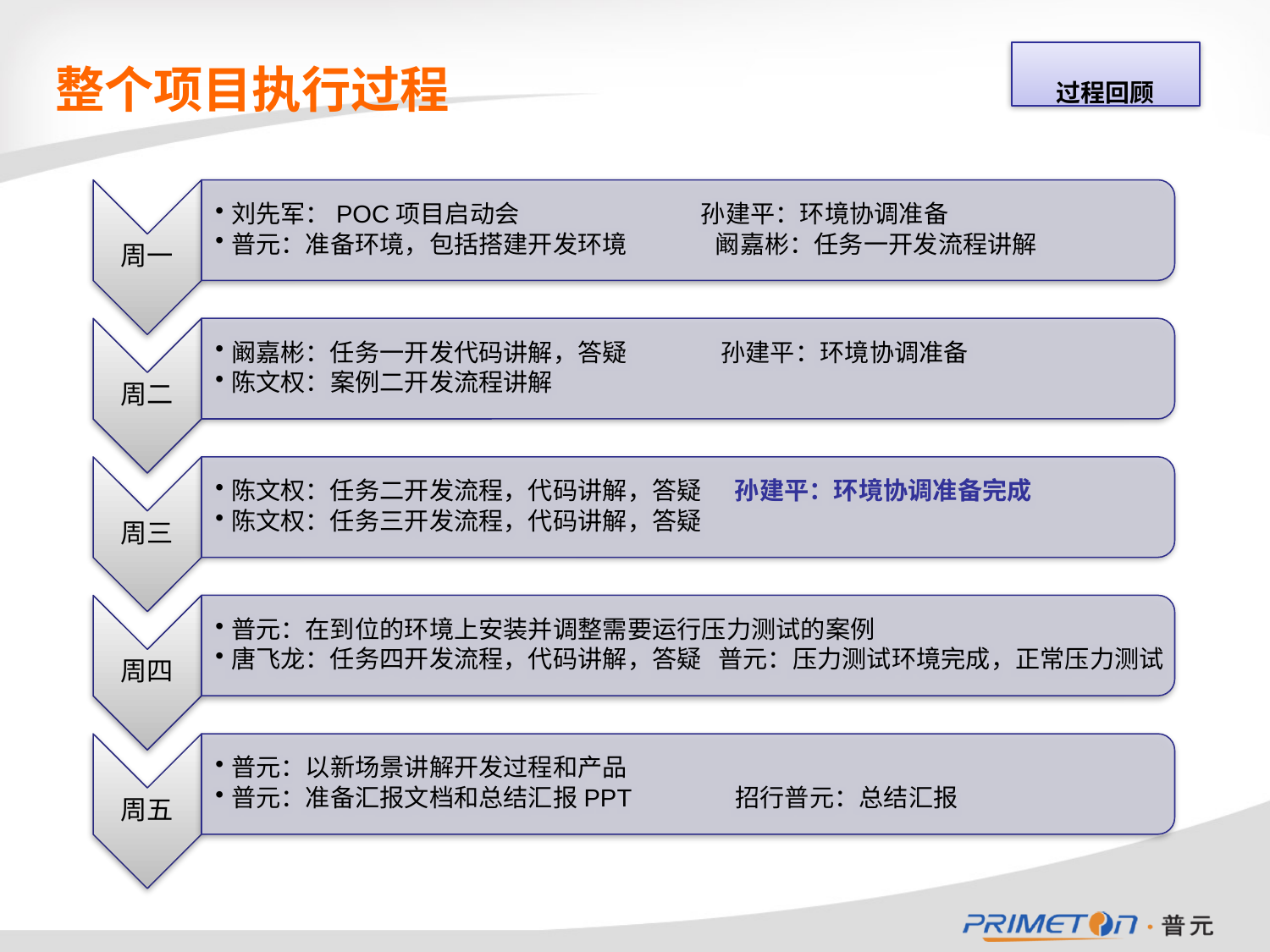

过程回顾
# 整个项目执行过程
周一
刘先军：POC项目启动会                                 孙建平：环境协调准备
普元：准备环境，包括搭建开发环境                阚嘉彬：任务一开发流程讲解
周二
阚嘉彬：任务一开发代码讲解，答疑                 孙建平：环境协调准备
陈文权：案例二开发流程讲解
周三
陈文权：任务二开发流程，代码讲解，答疑      孙建平：环境协调准备完成
陈文权：任务三开发流程，代码讲解，答疑
周四
普元：在到位的环境上安装并调整需要运行压力测试的案例
唐飞龙：任务四开发流程，代码讲解，答疑   普元：压力测试环境完成，正常压力测试
周五
普元：以新场景讲解开发过程和产品
普元：准备汇报文档和总结汇报PPT              招行普元：总结汇报